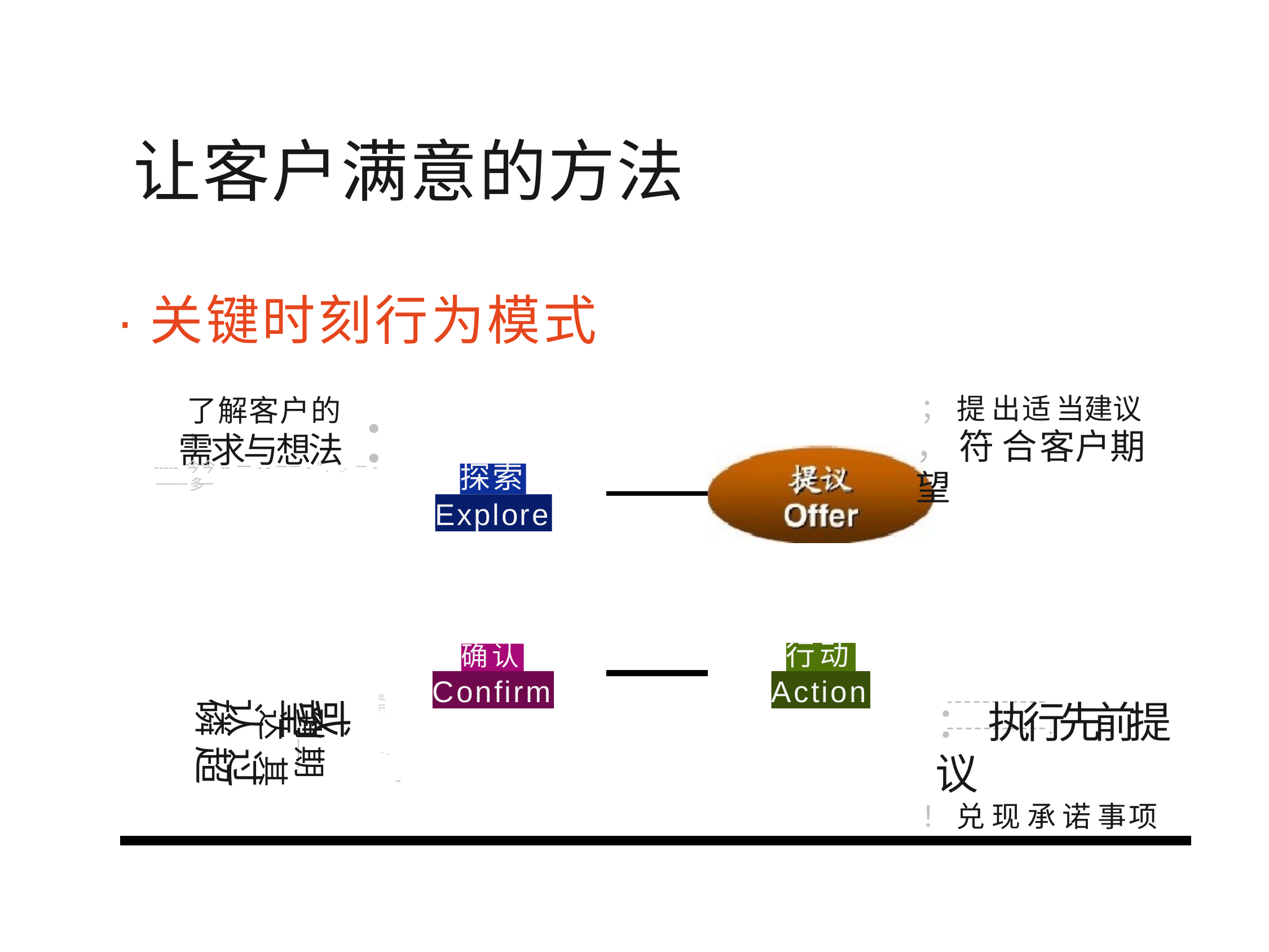

# 让客户满意的方法
·关键时刻行为模式
了解客户的	！
； 提 出适当建议
， 符 合客户期望
需求与想法 ：

----- 今 今 -- 一 - -－－-＂．..-  －-－－－多一
探索

Explore
行动
确认
Confirm
Action

-----------.. -----------.
sI II,'
： 执行先前提议
！ 兑 现 承 诺 事项
或＿ 望
到期
达其认过磷超
,'
＇